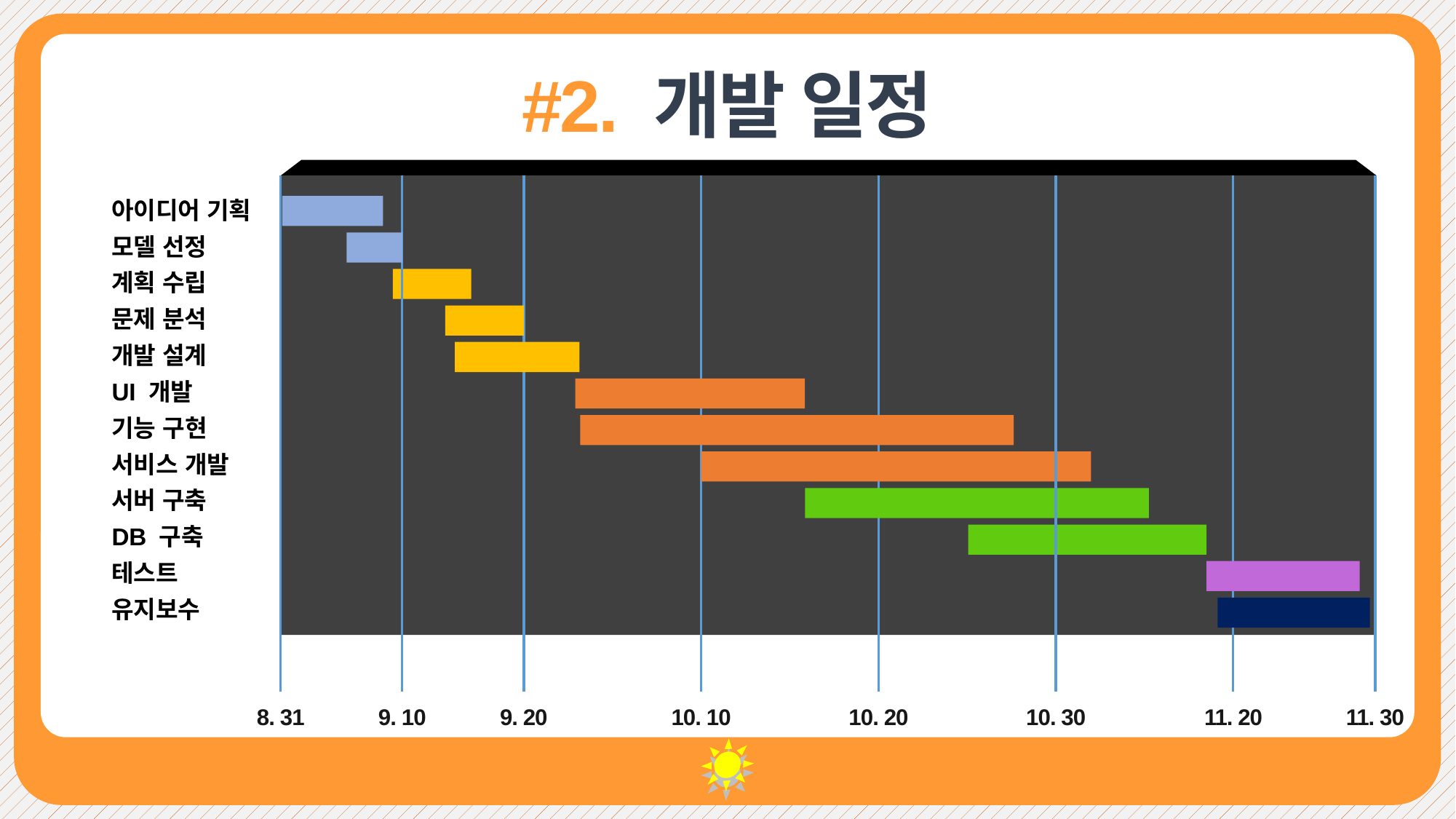

#2. 개발 일정

아이디어 기획

모델 선정

계획 수립

문제 분석

개발 설계

UI 개발

기능 구현

서비스 개발

서버 구축

DB 구축

테스트

유지보수

8. 31
9. 10
9. 20
10. 10
10. 20
10. 30
11. 20
11. 30